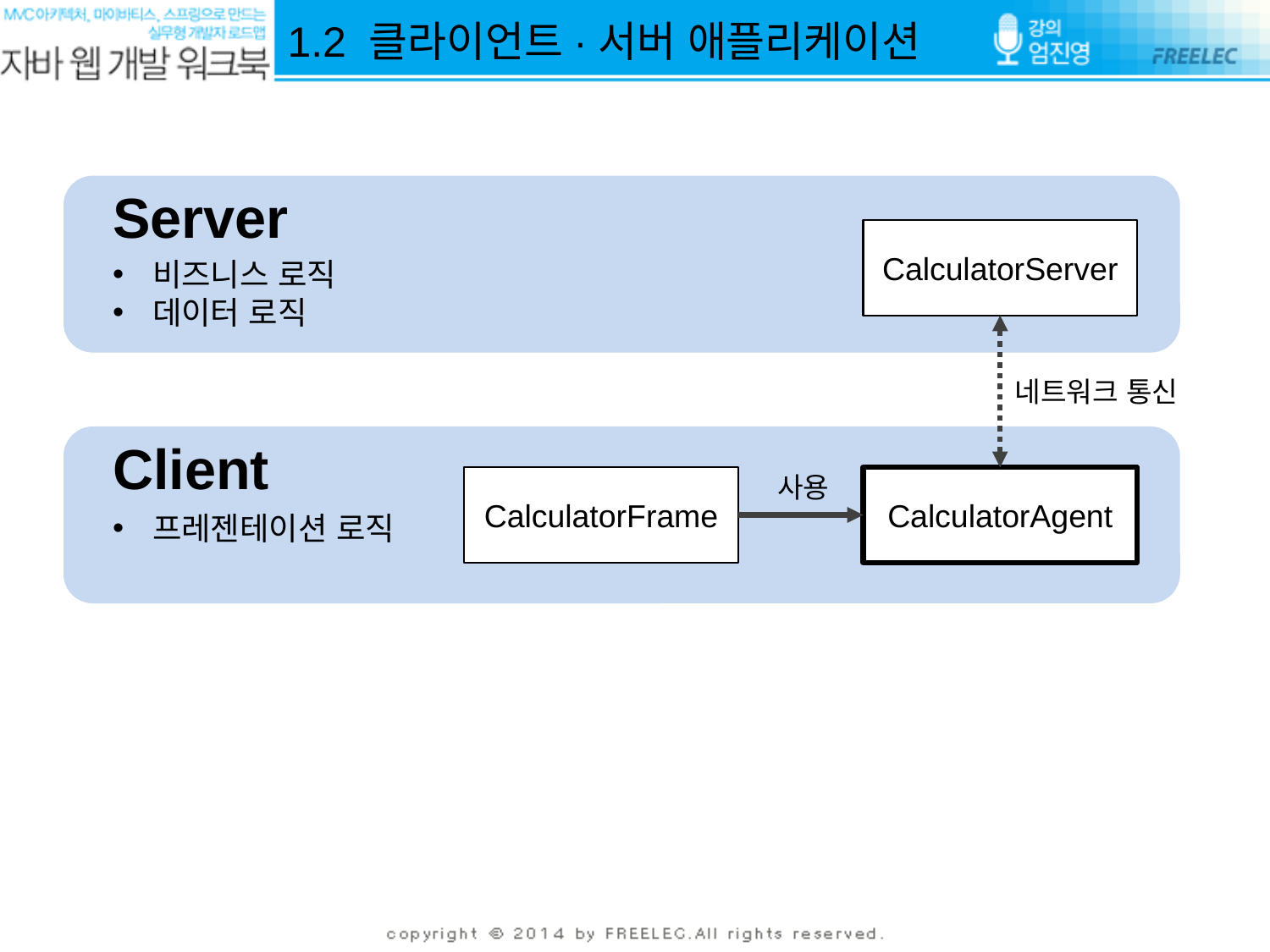

1.2 클라이언트·서버 애플리케이션

Server
CalculatorServer
비즈니스 로직
데이터 로직
네트워크 통신

Client
사용
CalculatorFrame
CalculatorAgent
프레젠테이션 로직